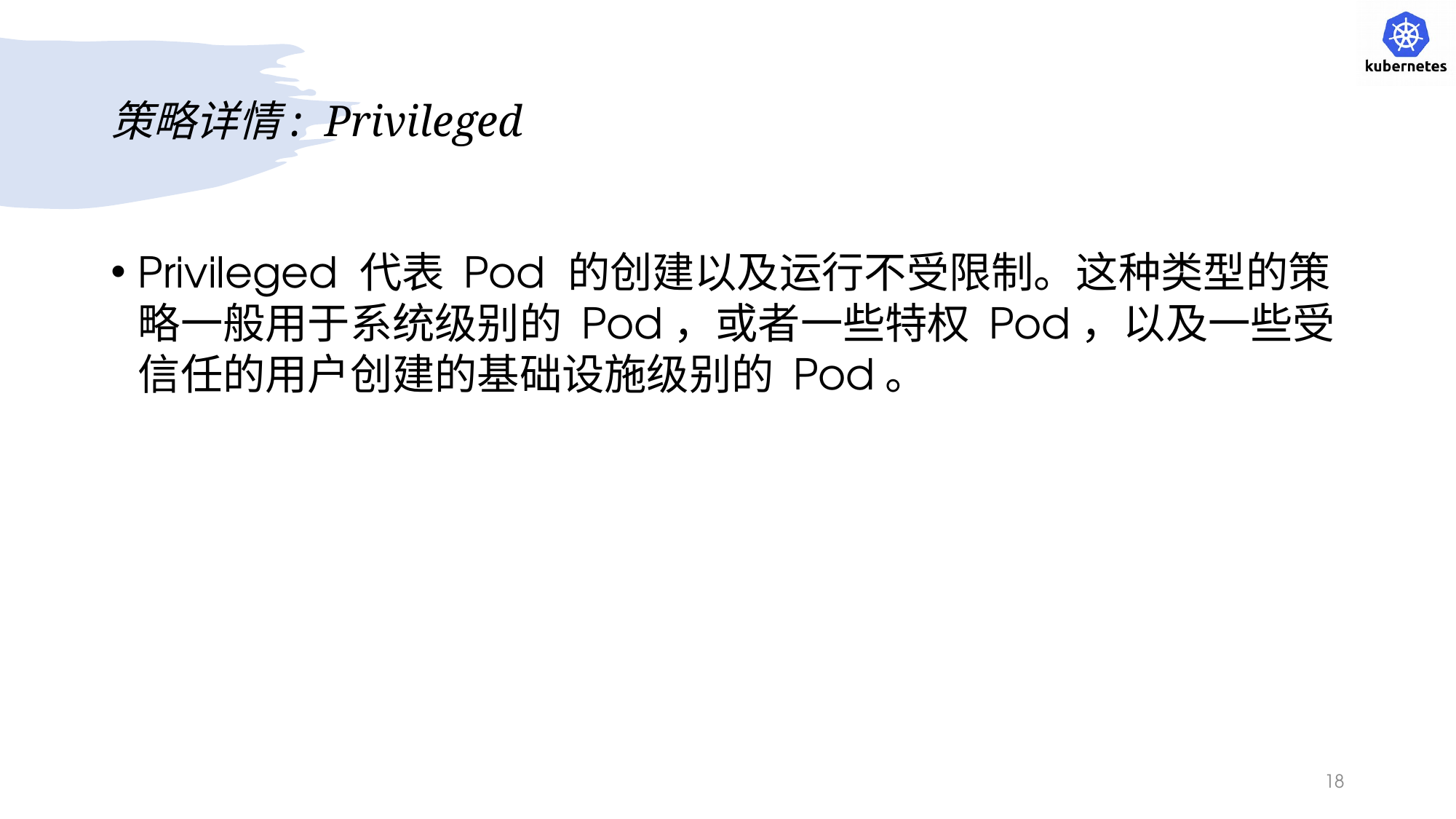

# 策略详情:  Privileged
Privileged 代表 Pod 的创建以及运行不受限制。这种类型的策略一般用于系统级别的 Pod，或者一些特权 Pod，以及一些受信任的用户创建的基础设施级别的 Pod。
18